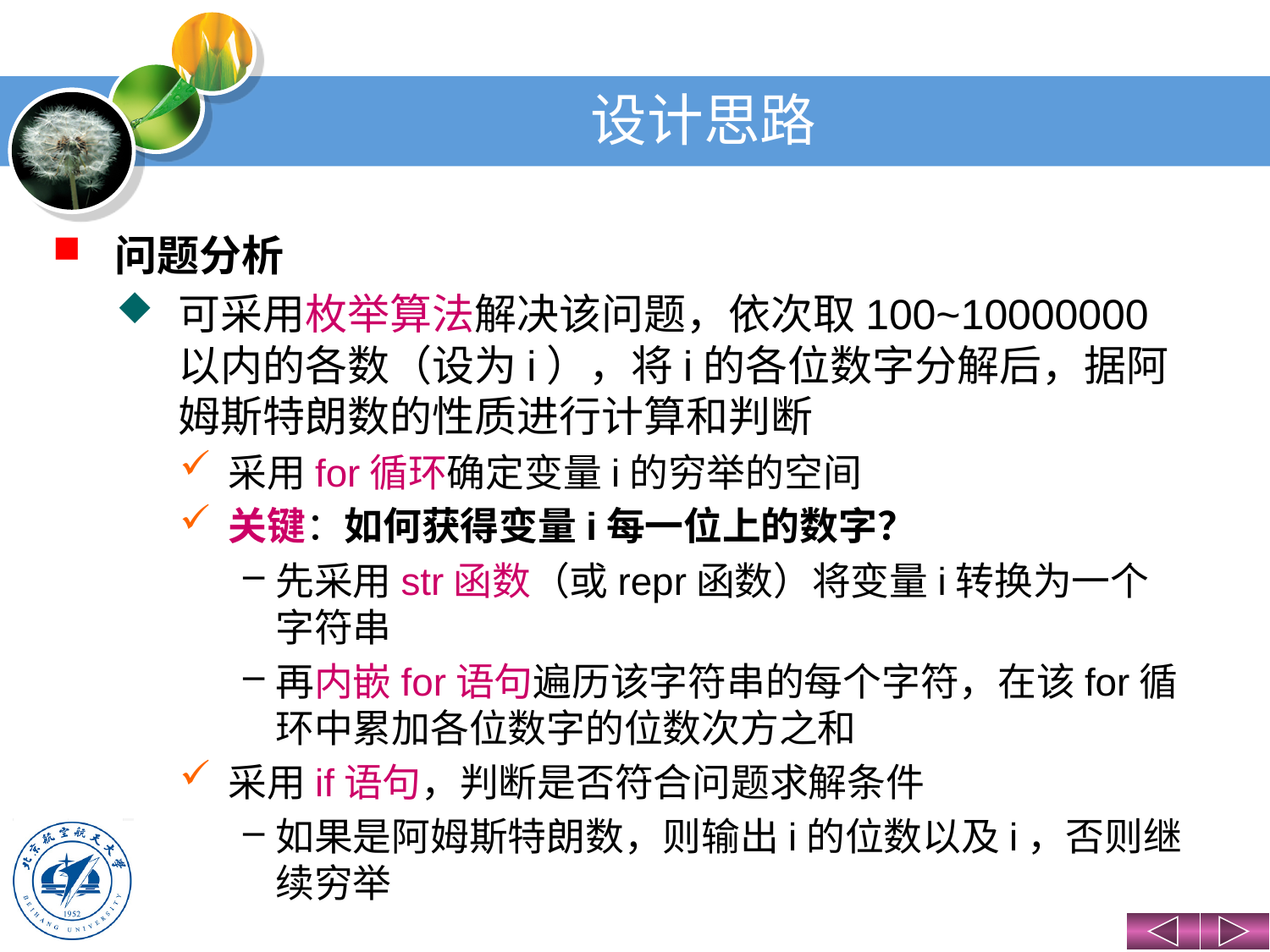

# 设计思路
问题分析
可采用枚举算法解决该问题，依次取100~10000000以内的各数（设为i），将i的各位数字分解后，据阿姆斯特朗数的性质进行计算和判断
采用for循环确定变量i的穷举的空间
关键：如何获得变量i每一位上的数字？
先采用str函数（或repr函数）将变量i转换为一个字符串
再内嵌for语句遍历该字符串的每个字符，在该for循环中累加各位数字的位数次方之和
采用if语句，判断是否符合问题求解条件
如果是阿姆斯特朗数，则输出i的位数以及i，否则继续穷举
52